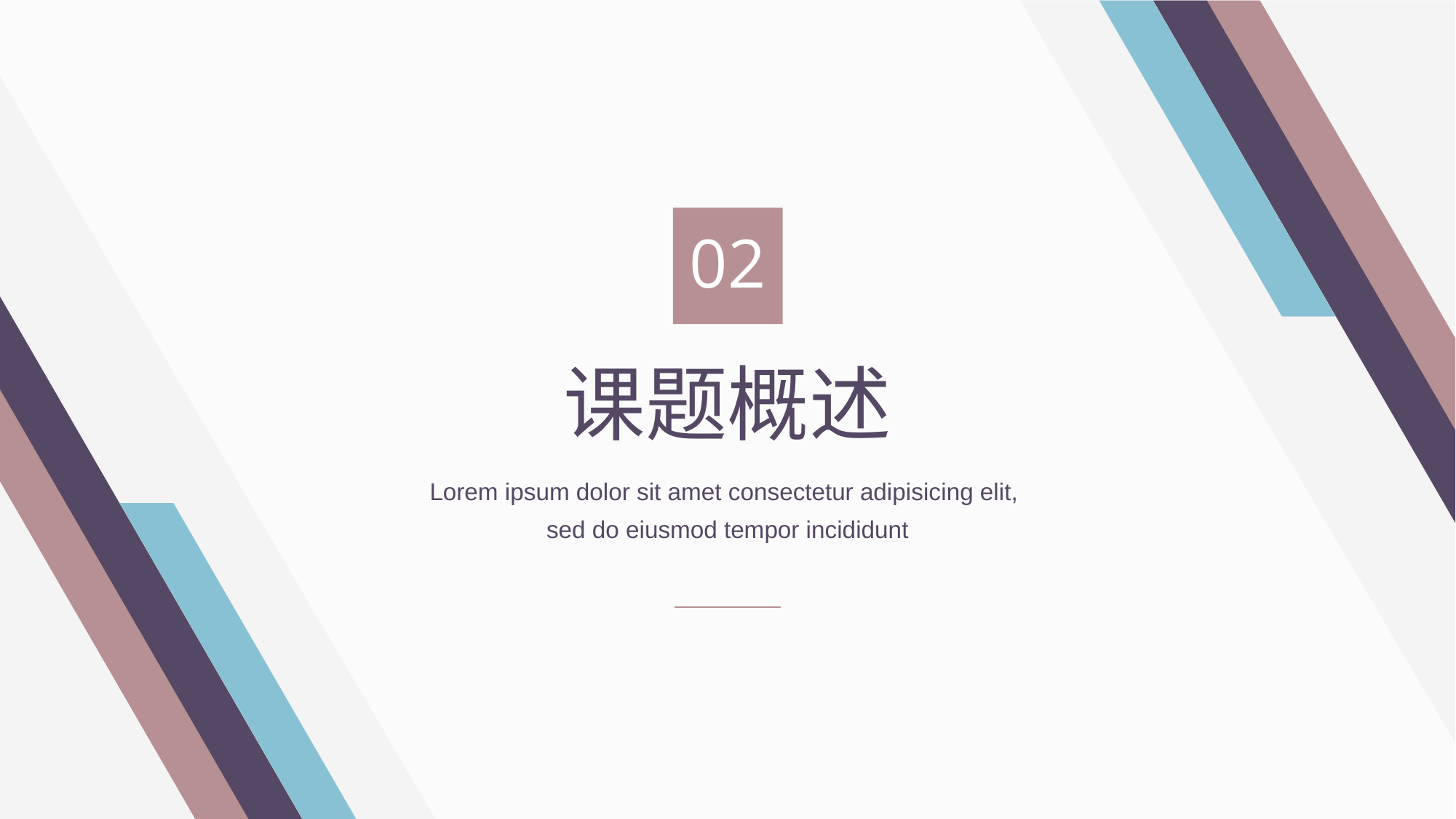

02
课题概述
Lorem ipsum dolor sit amet consectetur adipisicing elit,
sed do eiusmod tempor incididunt